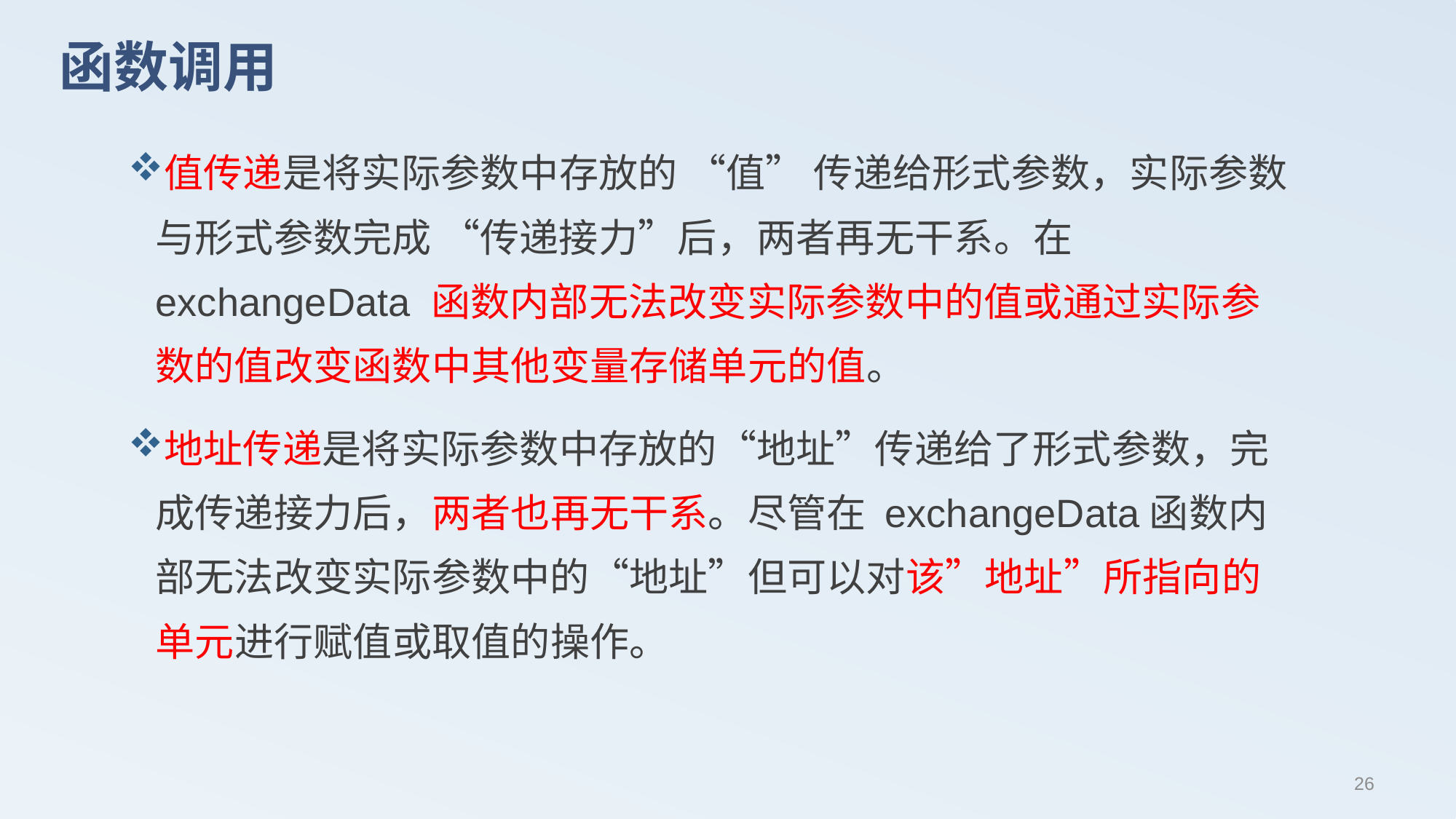

# 函数调用
值传递是将实际参数中存放的 “值” 传递给形式参数，实际参数与形式参数完成 “传递接力”后，两者再无干系。在 exchangeData 函数内部无法改变实际参数中的值或通过实际参数的值改变函数中其他变量存储单元的值。
地址传递是将实际参数中存放的“地址”传递给了形式参数，完成传递接力后，两者也再无干系。尽管在 exchangeData函数内部无法改变实际参数中的“地址”但可以对该”地址”所指向的单元进行赋值或取值的操作。